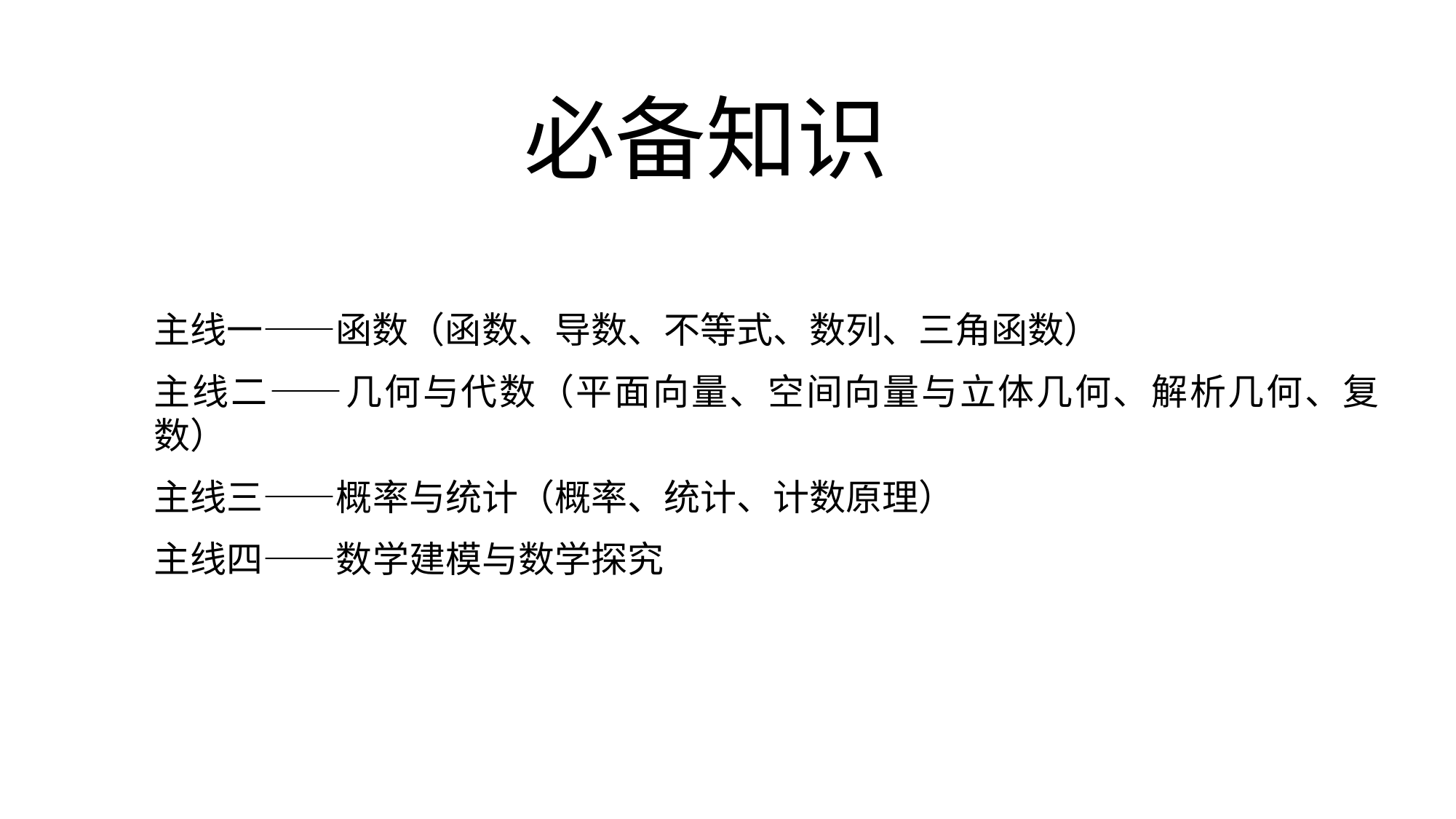

# 必备知识
主线一——函数（函数、导数、不等式、数列、三角函数）
主线二——几何与代数（平面向量、空间向量与立体几何、解析几何、复数）
主线三——概率与统计（概率、统计、计数原理）
主线四——数学建模与数学探究